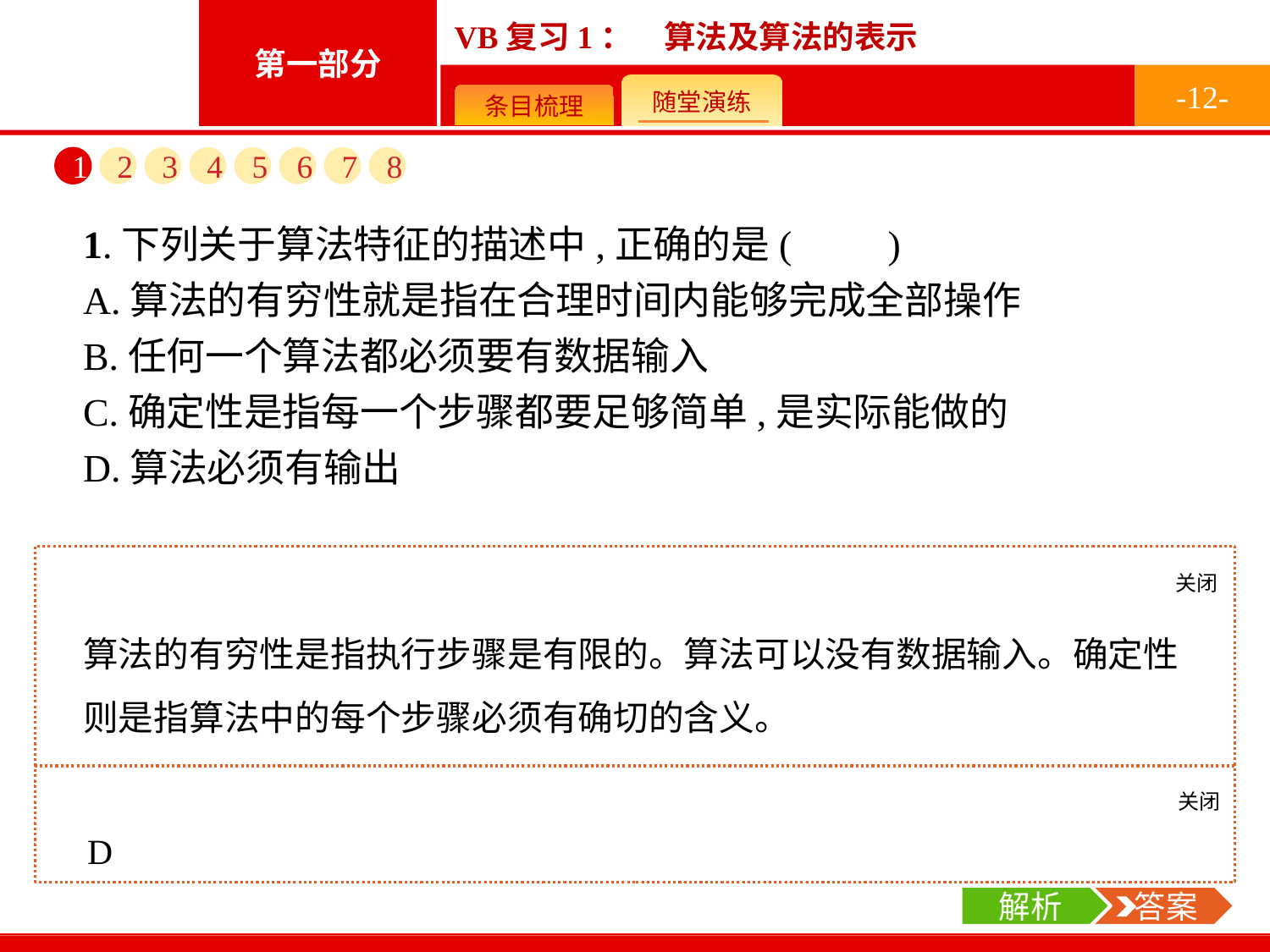

-12-
1
2
3
4
5
6
7
8
1.下列关于算法特征的描述中,正确的是(　　)
A.算法的有穷性就是指在合理时间内能够完成全部操作
B.任何一个算法都必须要有数据输入
C.确定性是指每一个步骤都要足够简单,是实际能做的
D.算法必须有输出

关闭
解析

算法的有穷性是指执行步骤是有限的。算法可以没有数据输入。确定性则是指算法中的每个步骤必须有确切的含义。

关闭
解析
  答案

D
解析
  答案